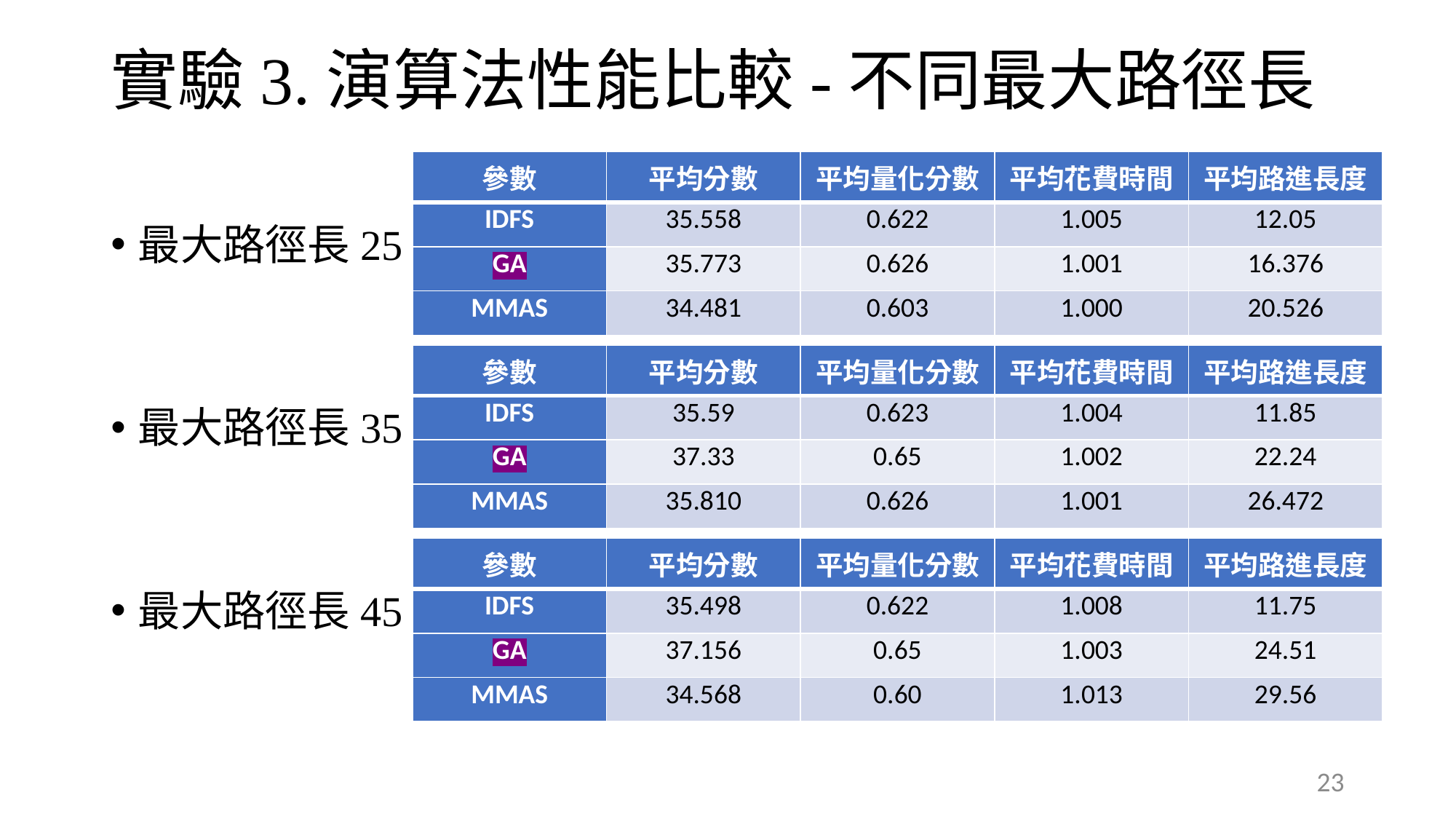

# 實驗3.演算法性能比較-不同最大路徑長
| 參數 | 平均分數 | 平均量化分數 | 平均花費時間 | 平均路進長度 |
| --- | --- | --- | --- | --- |
| IDFS | 35.558 | 0.622 | 1.005 | 12.05 |
| GA | 35.773 | 0.626 | 1.001 | 16.376 |
| MMAS | 34.481 | 0.603 | 1.000 | 20.526 |
最大路徑長25

最大路徑長35

最大路徑長45

| 參數 | 平均分數 | 平均量化分數 | 平均花費時間 | 平均路進長度 |
| --- | --- | --- | --- | --- |
| IDFS | 35.59 | 0.623 | 1.004 | 11.85 |
| GA | 37.33 | 0.65 | 1.002 | 22.24 |
| MMAS | 35.810 | 0.626 | 1.001 | 26.472 |
| 參數 | 平均分數 | 平均量化分數 | 平均花費時間 | 平均路進長度 |
| --- | --- | --- | --- | --- |
| IDFS | 35.498 | 0.622 | 1.008 | 11.75 |
| GA | 37.156 | 0.65 | 1.003 | 24.51 |
| MMAS | 34.568 | 0.60 | 1.013 | 29.56 |
23